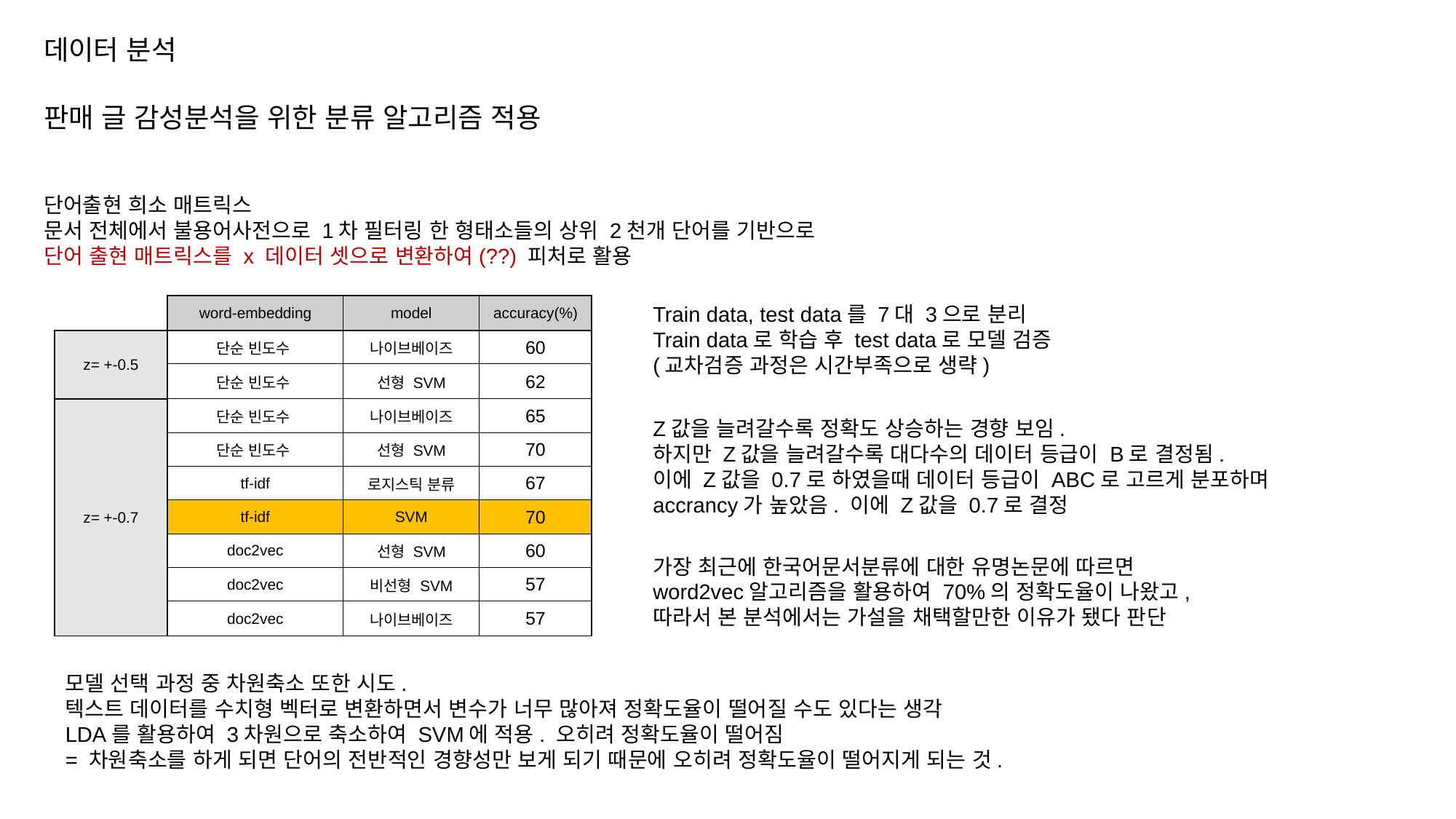

데이터 분석
판매 글 감성분석을 위한 분류 알고리즘 적용
단어출현 희소 매트릭스
문서 전체에서 불용어사전으로 1차 필터링 한 형태소들의 상위 2천개 단어를 기반으로
단어 출현 매트릭스를 x 데이터 셋으로 변환하여(??) 피처로 활용
|  | word-embedding | model | accuracy(%) |
| --- | --- | --- | --- |
| z= +-0.5 | 단순 빈도수 | 나이브베이즈 | 60 |
|  | 단순 빈도수 | 선형 SVM | 62 |
| z= +-0.7 | 단순 빈도수 | 나이브베이즈 | 65 |
|  | 단순 빈도수 | 선형 SVM | 70 |
|  | tf-idf | 로지스틱 분류 | 67 |
|  | tf-idf | SVM | 70 |
|  | doc2vec | 선형 SVM | 60 |
|  | doc2vec | 비선형 SVM | 57 |
|  | doc2vec | 나이브베이즈 | 57 |
Train data, test data를 7대 3으로 분리
Train data로 학습 후 test data로 모델 검증
(교차검증 과정은 시간부족으로 생략)
Z값을 늘려갈수록 정확도 상승하는 경향 보임.
하지만 Z값을 늘려갈수록 대다수의 데이터 등급이 B로 결정됨.
이에 Z값을 0.7로 하였을때 데이터 등급이 ABC로 고르게 분포하며
accrancy가 높았음. 이에 Z값을 0.7로 결정
가장 최근에 한국어문서분류에 대한 유명논문에 따르면
word2vec알고리즘을 활용하여 70%의 정확도율이 나왔고,
따라서 본 분석에서는 가설을 채택할만한 이유가 됐다 판단
모델 선택 과정 중 차원축소 또한 시도.
텍스트 데이터를 수치형 벡터로 변환하면서 변수가 너무 많아져 정확도율이 떨어질 수도 있다는 생각
LDA를 활용하여 3차원으로 축소하여 SVM에 적용. 오히려 정확도율이 떨어짐
= 차원축소를 하게 되면 단어의 전반적인 경향성만 보게 되기 때문에 오히려 정확도율이 떨어지게 되는 것.